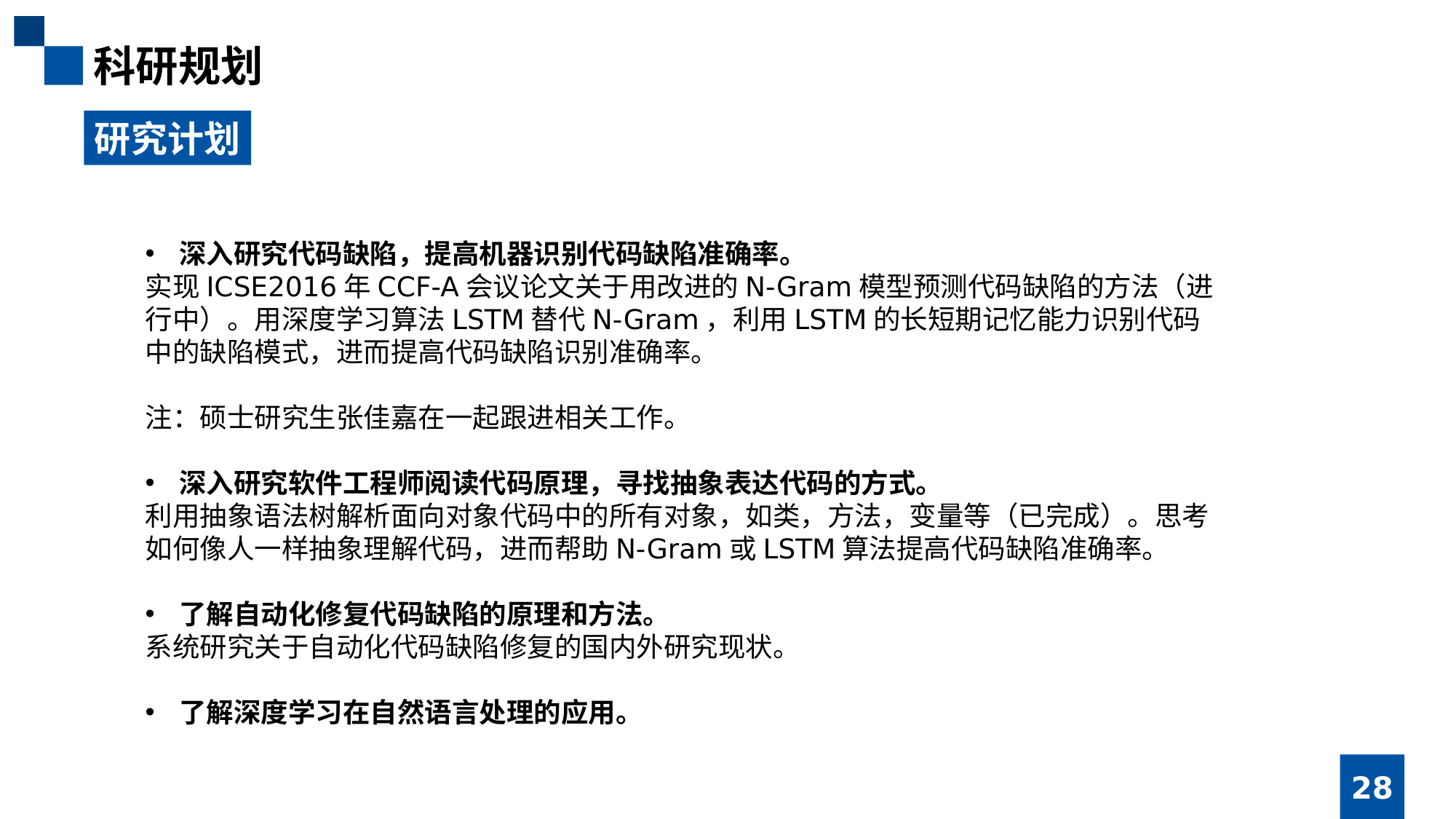

科研规划
研究计划
深入研究代码缺陷，提高机器识别代码缺陷准确率。
实现ICSE2016年CCF-A会议论文关于用改进的N-Gram模型预测代码缺陷的方法（进行中）。用深度学习算法LSTM替代N-Gram，利用LSTM的长短期记忆能力识别代码中的缺陷模式，进而提高代码缺陷识别准确率。

注：硕士研究生张佳嘉在一起跟进相关工作。

深入研究软件工程师阅读代码原理，寻找抽象表达代码的方式。
利用抽象语法树解析面向对象代码中的所有对象，如类，方法，变量等（已完成）。思考如何像人一样抽象理解代码，进而帮助N-Gram或LSTM算法提高代码缺陷准确率。

了解自动化修复代码缺陷的原理和方法。
系统研究关于自动化代码缺陷修复的国内外研究现状。

了解深度学习在自然语言处理的应用。
28